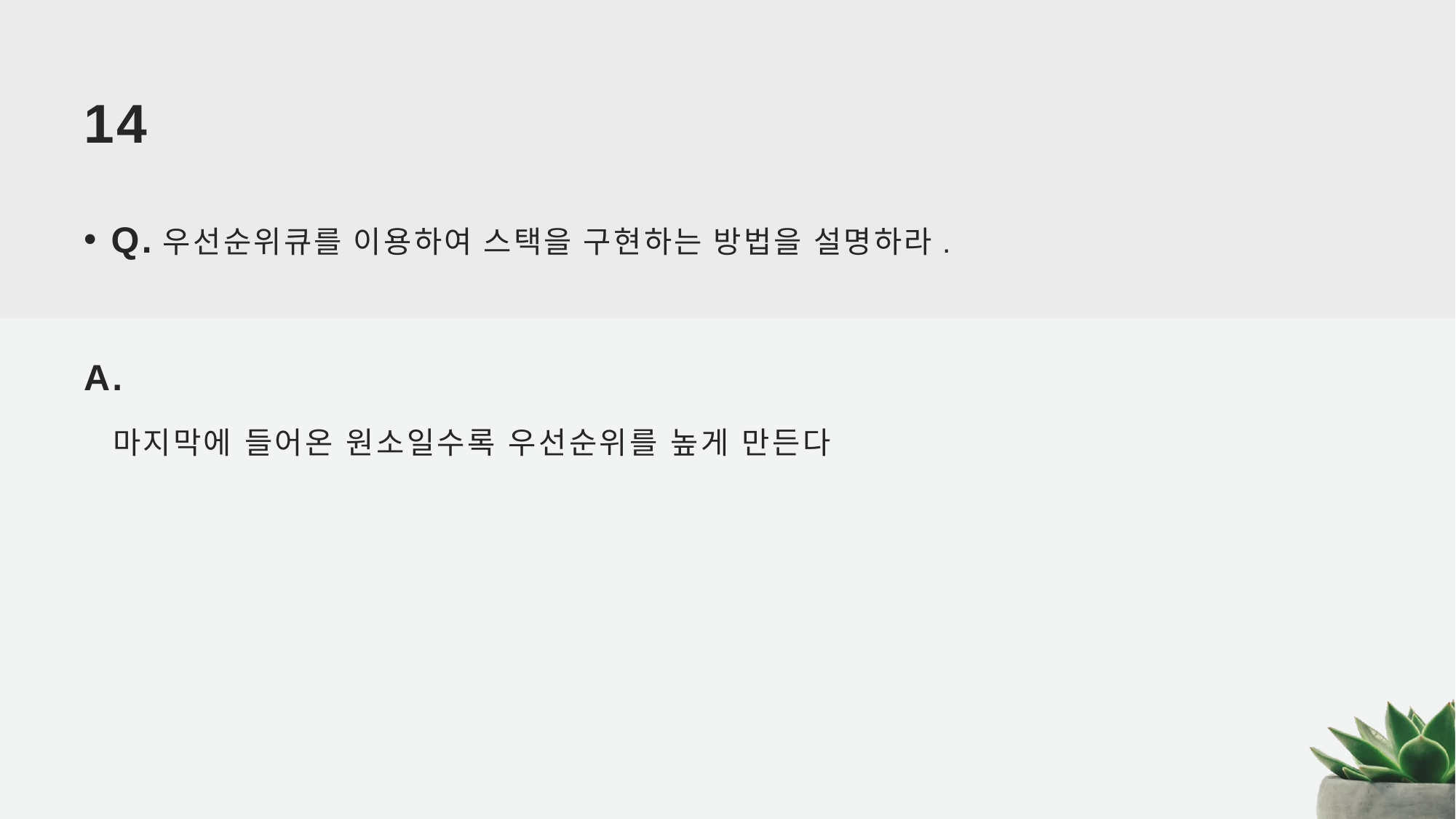

# 14
Q.우선순위큐를 이용하여 스택을 구현하는 방법을 설명하라.
A.
  마지막에 들어온 원소일수록 우선순위를 높게 만든다